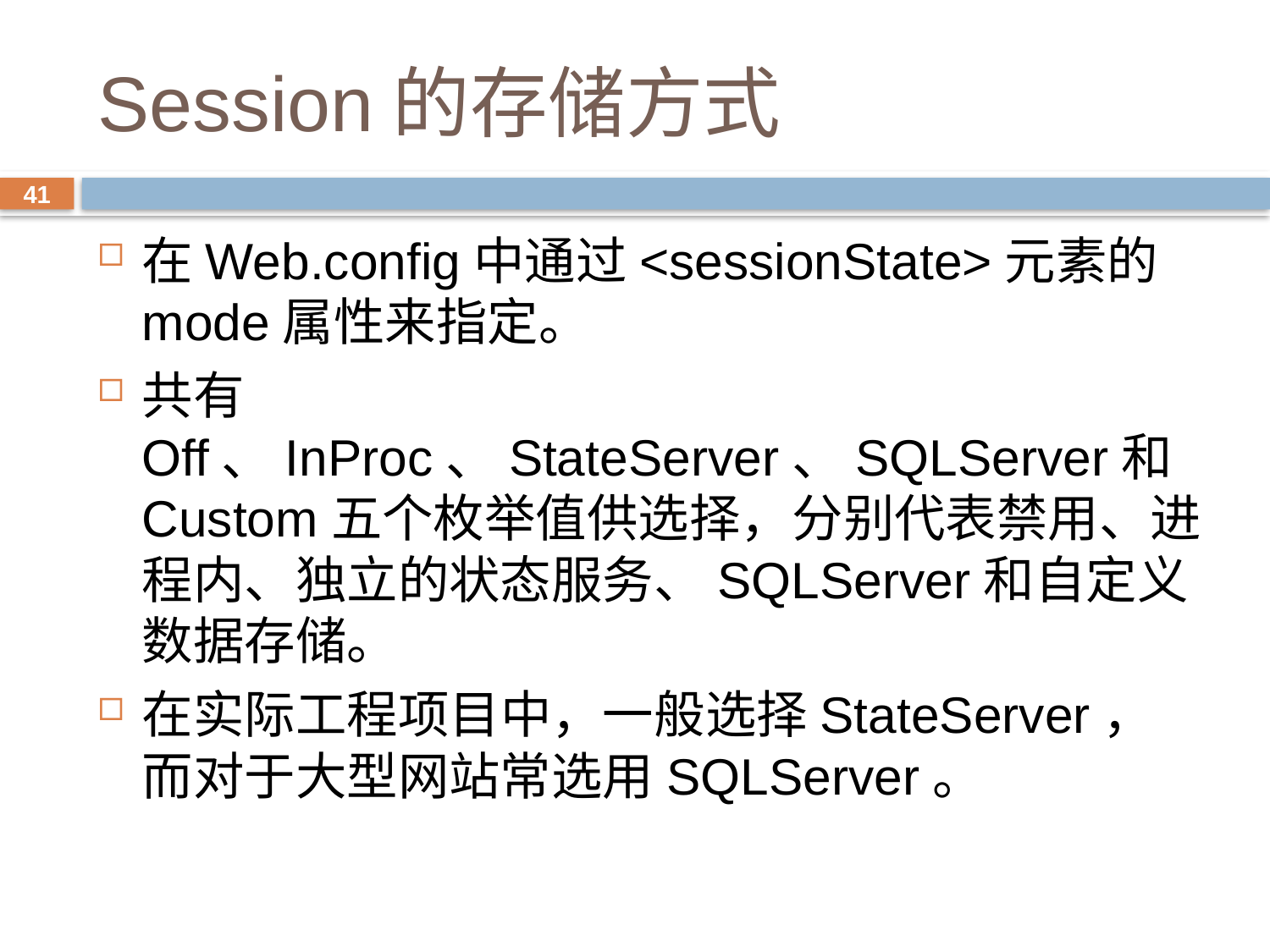

# Session的存储方式
41
在Web.config中通过<sessionState>元素的mode属性来指定。
共有Off、InProc、StateServer、SQLServer和Custom五个枚举值供选择，分别代表禁用、进程内、独立的状态服务、SQLServer和自定义数据存储。
在实际工程项目中，一般选择StateServer，而对于大型网站常选用SQLServer。